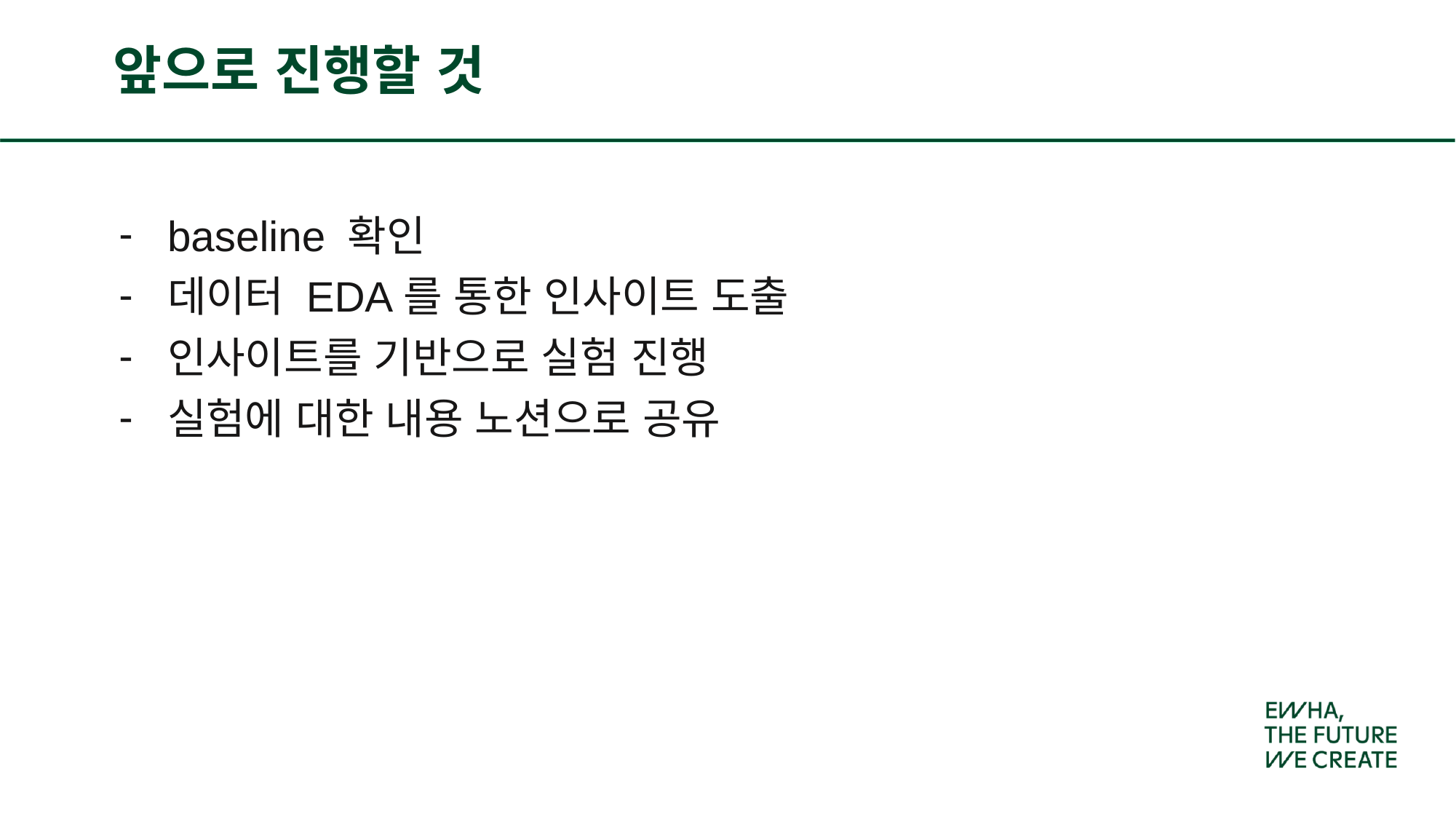

# 앞으로 진행할 것
baseline 확인
데이터 EDA를 통한 인사이트 도출
인사이트를 기반으로 실험 진행
실험에 대한 내용 노션으로 공유